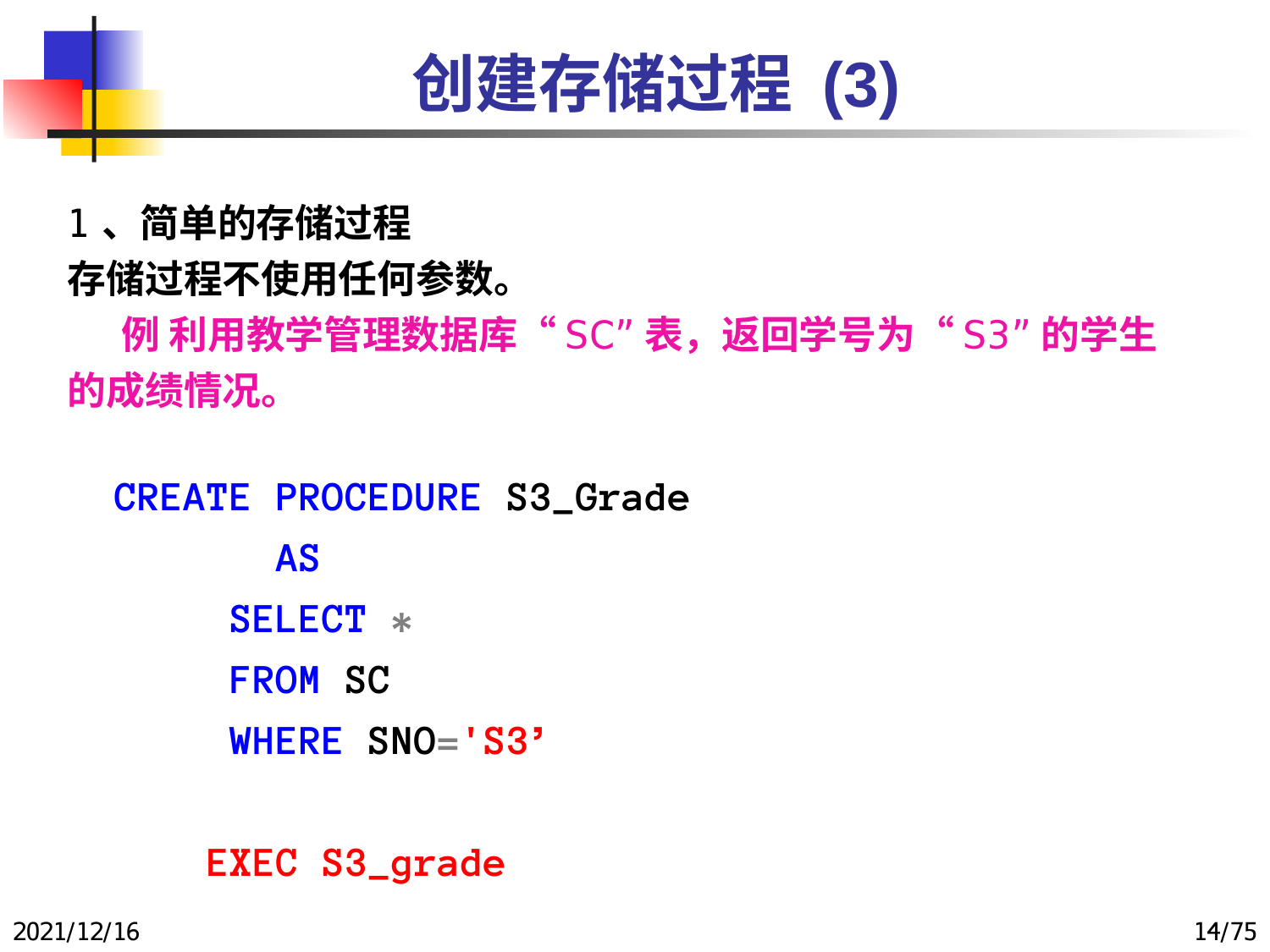

# 创建存储过程 (3)

1、简单的存储过程
存储过程不使用任何参数。
     例 利用教学管理数据库“SC”表，返回学号为“S3”的学生的成绩情况。

CREATE PROCEDURE S3_Grade
       AS
     SELECT *
     FROM SC
     WHERE SNO='S3’

    EXEC S3_grade

2021/12/16
14/75